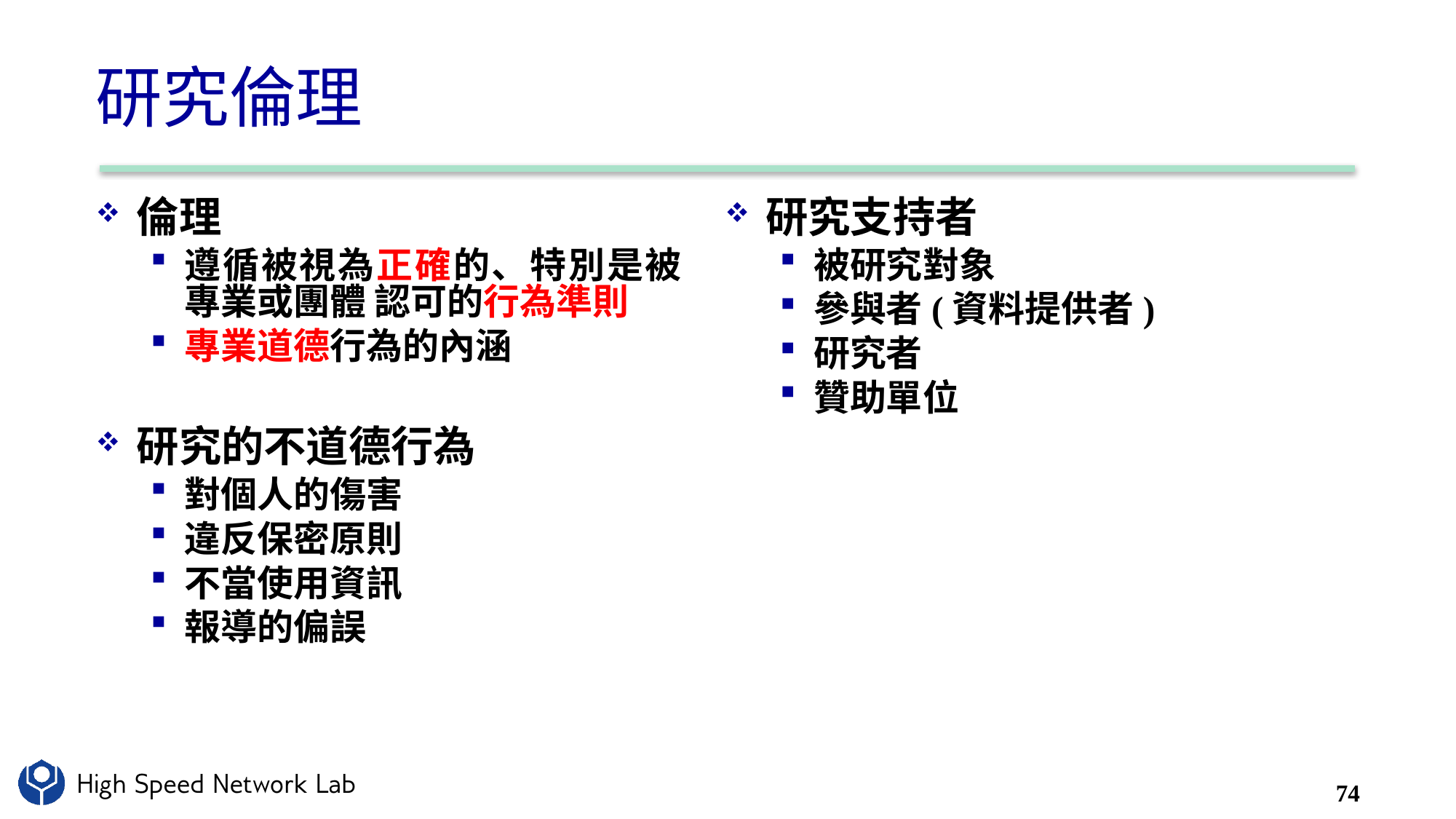

# 研究倫理
倫理
遵循被視為正確的、特別是被專業或團體 認可的行為準則
專業道德行為的內涵

研究的不道德行為
對個人的傷害
違反保密原則
不當使用資訊
報導的偏誤

研究支持者
被研究對象
參與者(資料提供者)
研究者
贊助單位

74